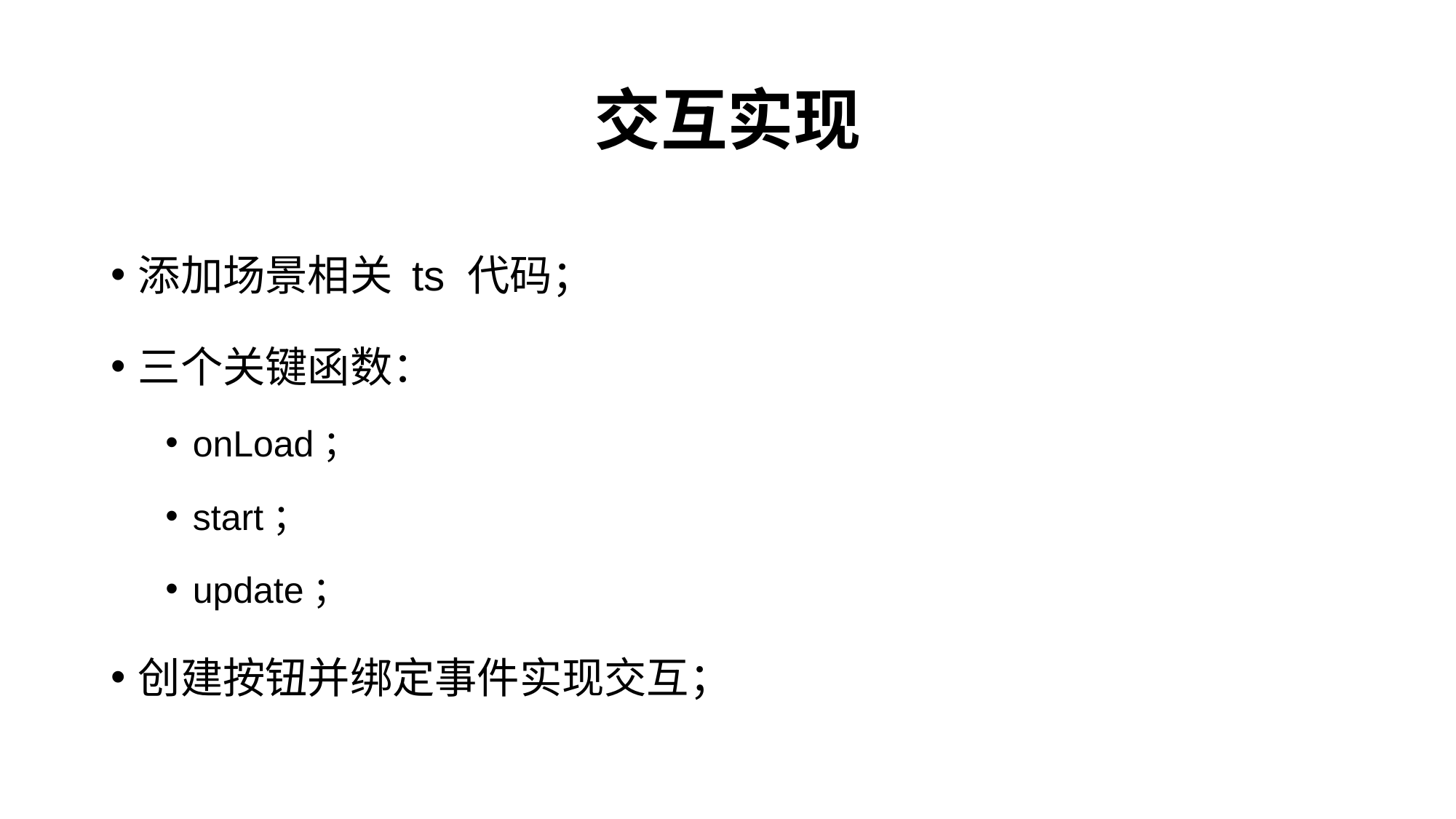

# 交互实现
添加场景相关 ts 代码；
三个关键函数：
onLoad；
start；
update；
创建按钮并绑定事件实现交互；